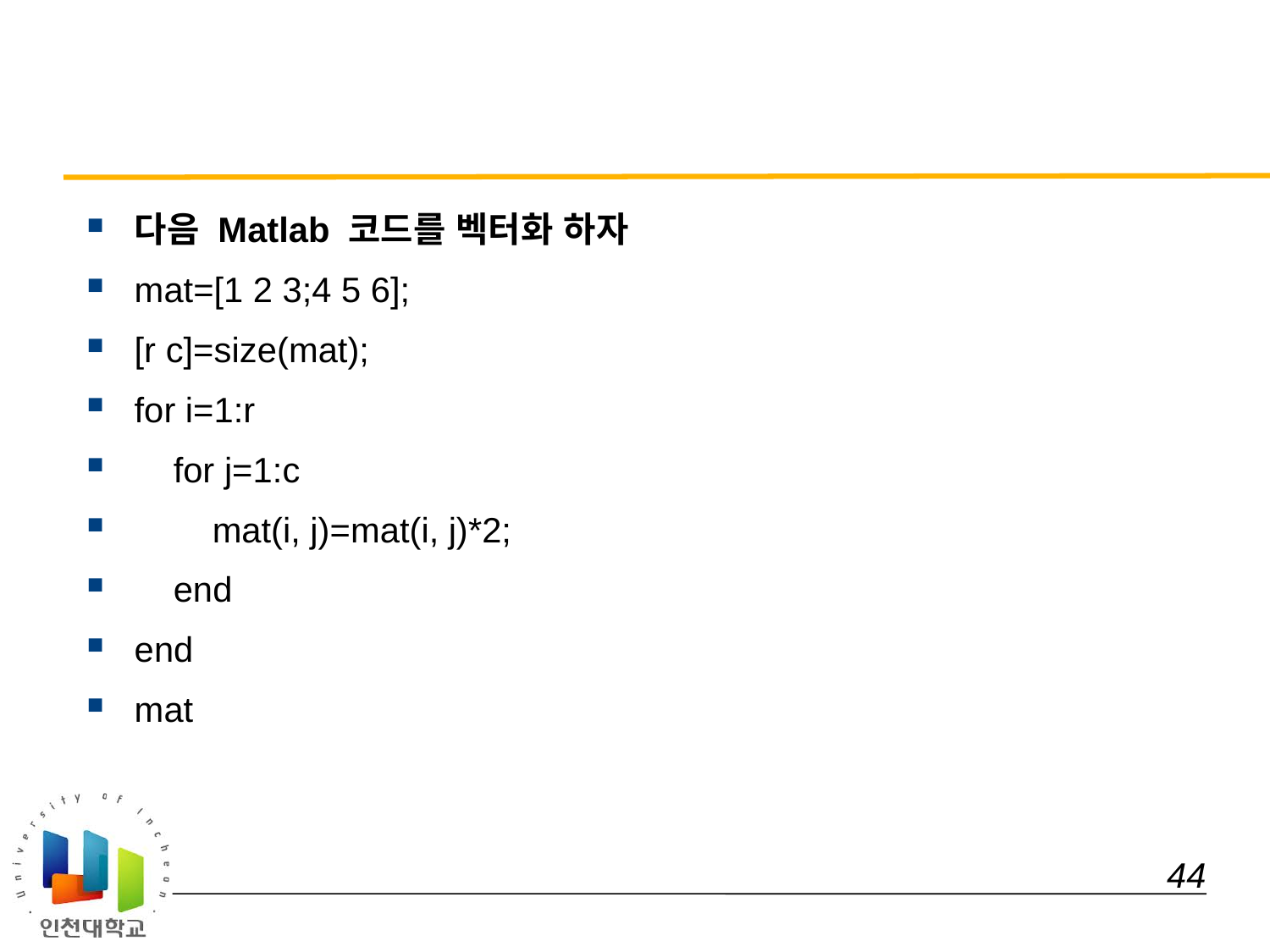

#
다음 Matlab 코드를 벡터화 하자
mat=[1 2 3;4 5 6];
[r c]=size(mat);
for i=1:r
    for j=1:c
        mat(i, j)=mat(i, j)*2;
    end
end
mat

 44